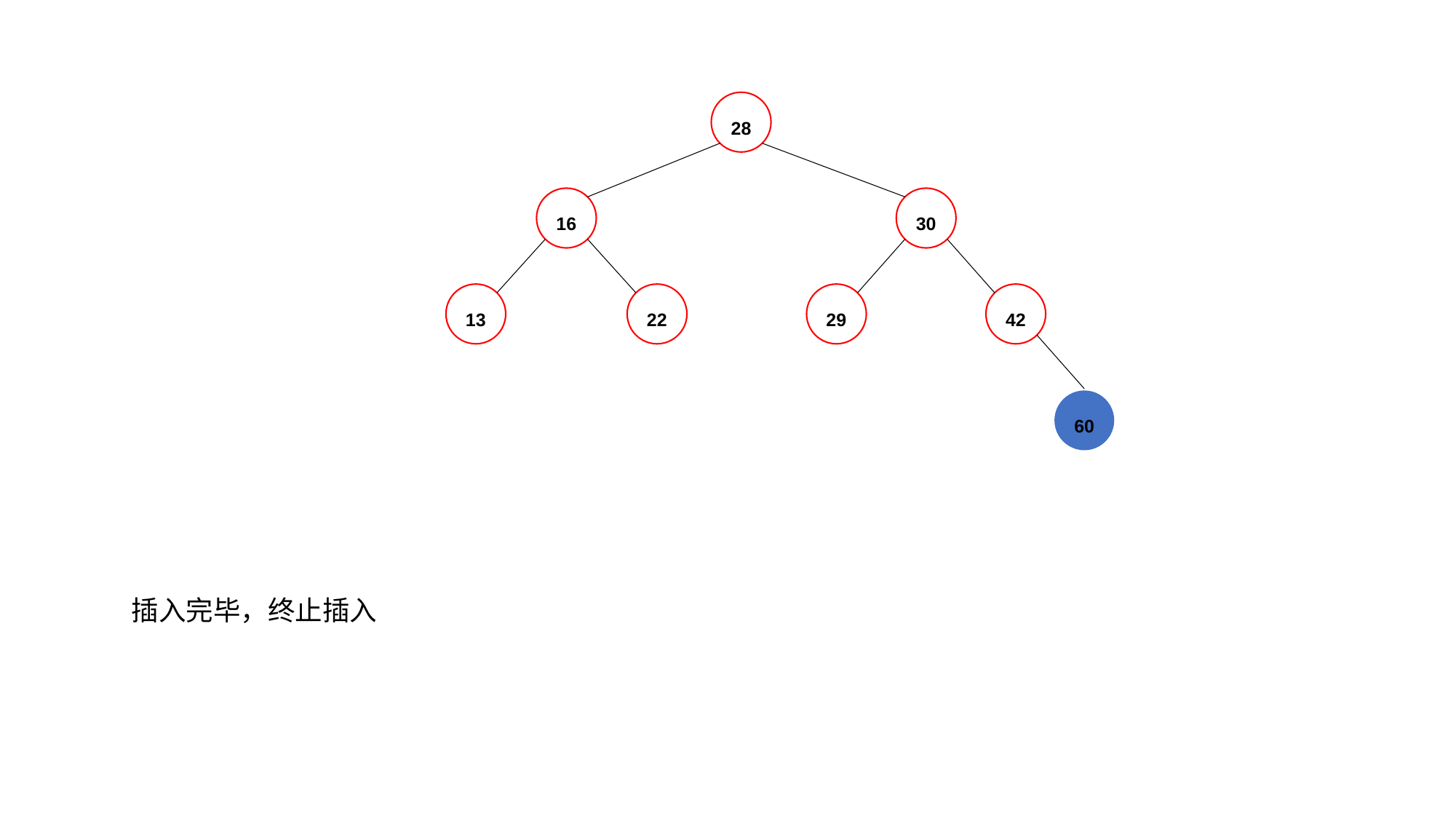

28
16
30
13
22
29
42
60
插入完毕，终止插入